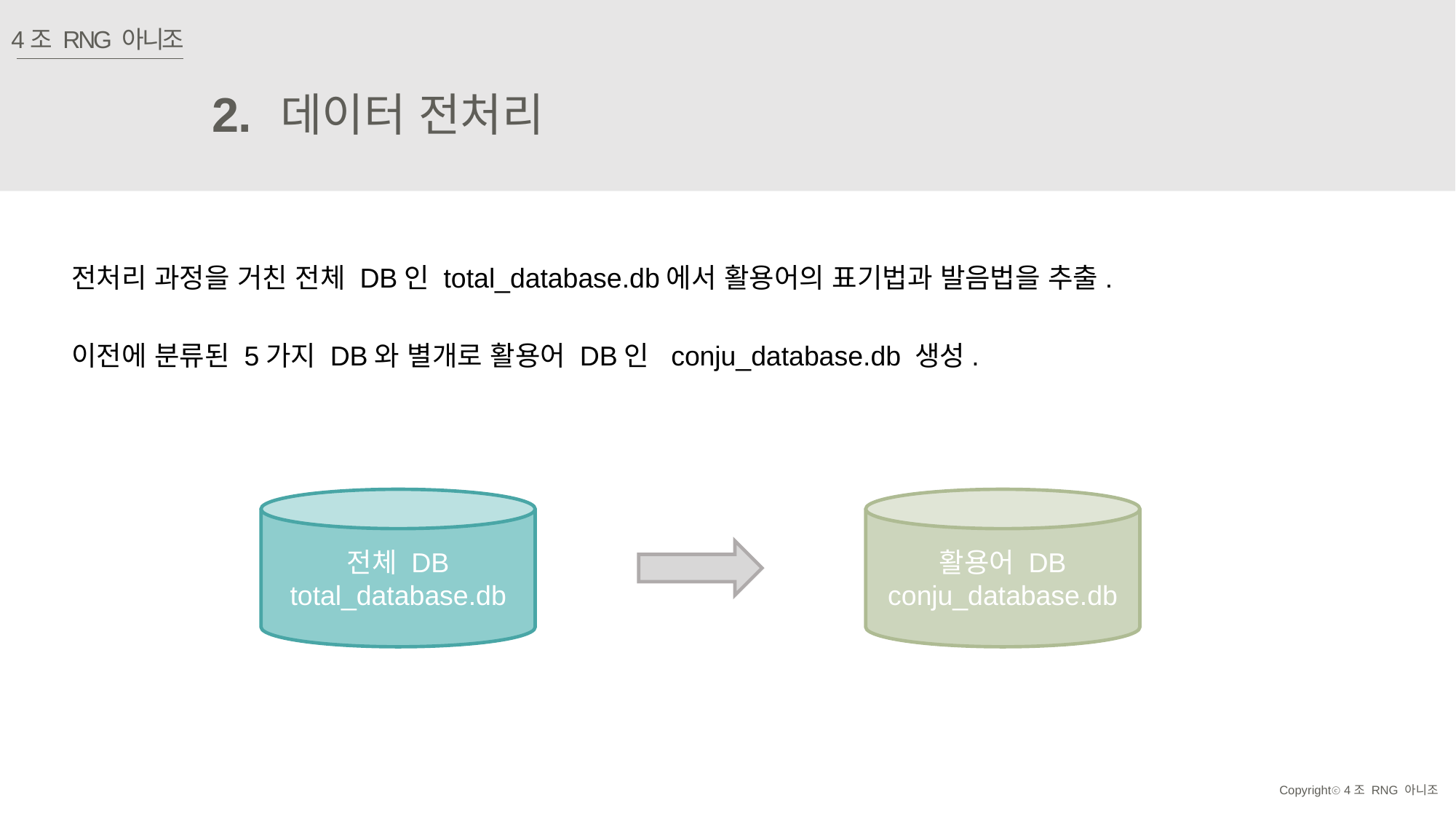

4조 RNG 아니조
2.
데이터 전처리
전처리 과정을 거친 전체 DB인 total_database.db에서 활용어의 표기법과 발음법을 추출.
이전에 분류된 5가지 DB와 별개로 활용어 DB인  conju_database.db 생성.
전체 DB
total_database.db
활용어 DB
conju_database.db